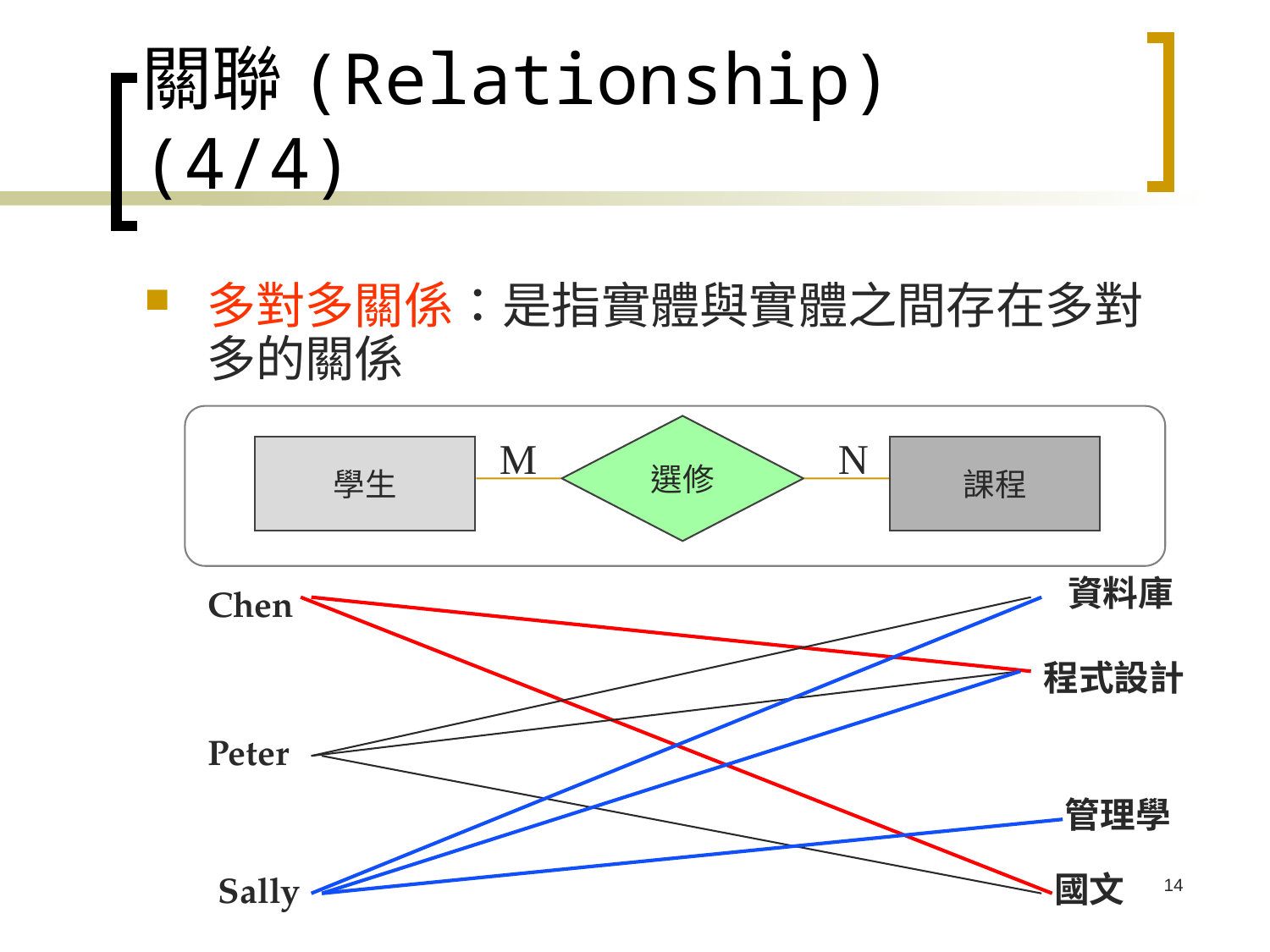

# 關聯(Relationship) (4/4)
多對多關係：是指實體與實體之間存在多對多的關係

選修
M
N
學生
課程

資料庫
Chen

程式設計

Peter

管理學

國文
Sally
14